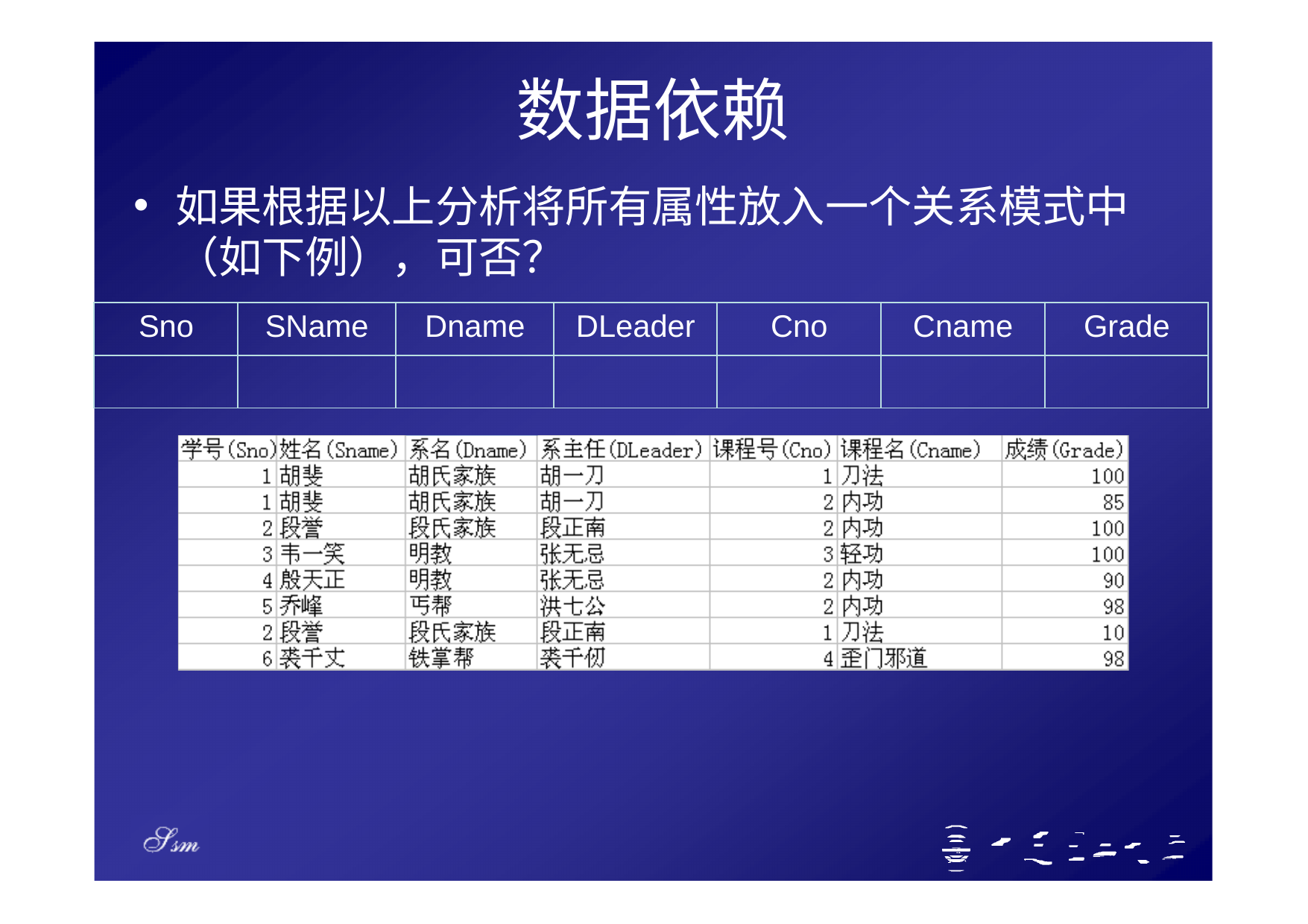

# 数据依赖
如果根据以上分析将所有属性放入一个关系模式中
（如下例），可否？
| Sno | SName | Dname | DLeader | Cno | Cname | Grade |
| --- | --- | --- | --- | --- | --- | --- |
|  |  |  |  |  |  |  |

Ssm